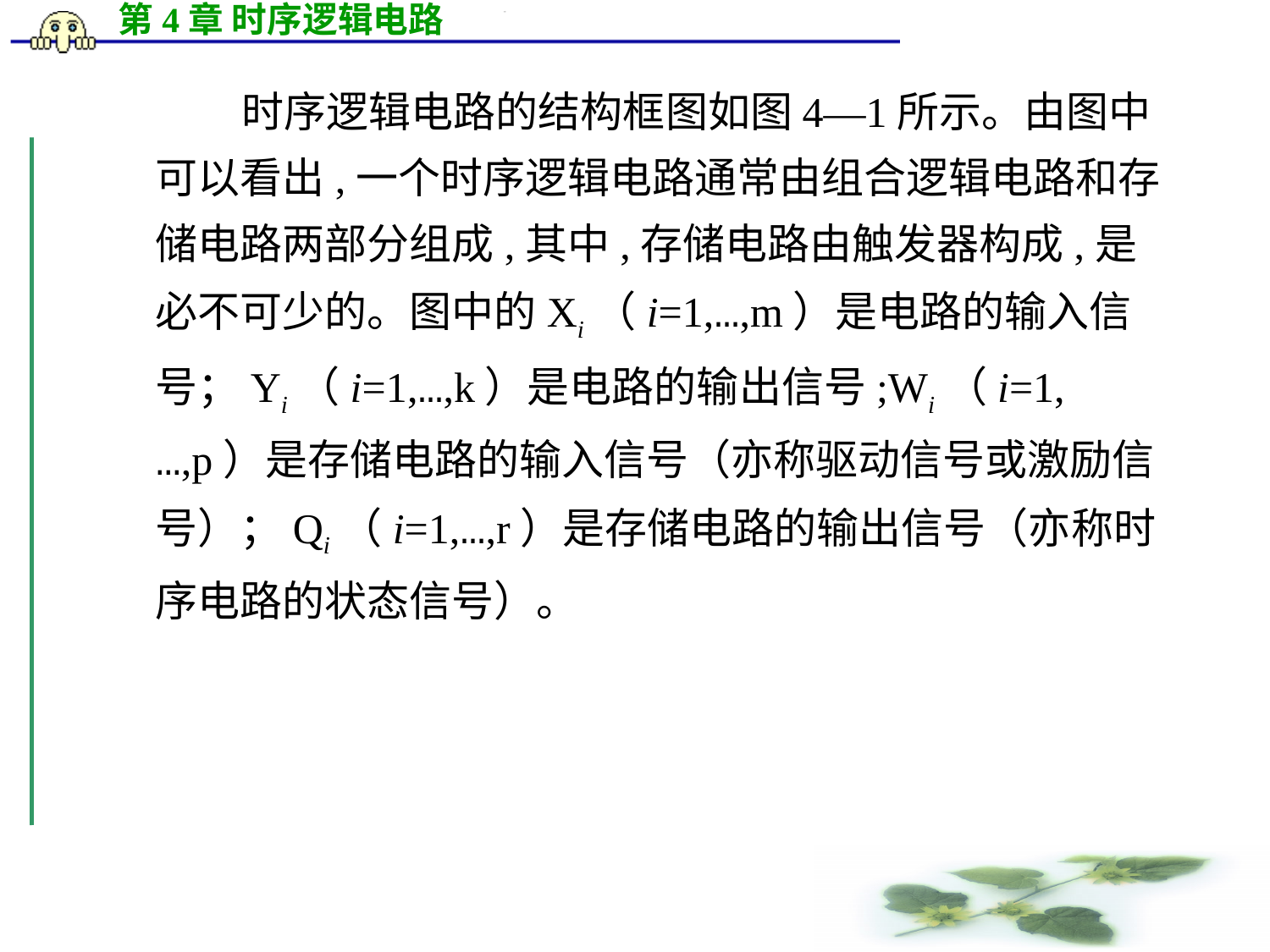

时序逻辑电路的结构框图如图4―1所示。由图中可以看出,一个时序逻辑电路通常由组合逻辑电路和存储电路两部分组成,其中,存储电路由触发器构成,是必不可少的。图中的Xi（i=1,…,m）是电路的输入信号；Yi（i=1,…,k）是电路的输出信号;Wi（i=1,…,p）是存储电路的输入信号（亦称驱动信号或激励信号）；Qi（i=1,…,r）是存储电路的输出信号（亦称时序电路的状态信号）。